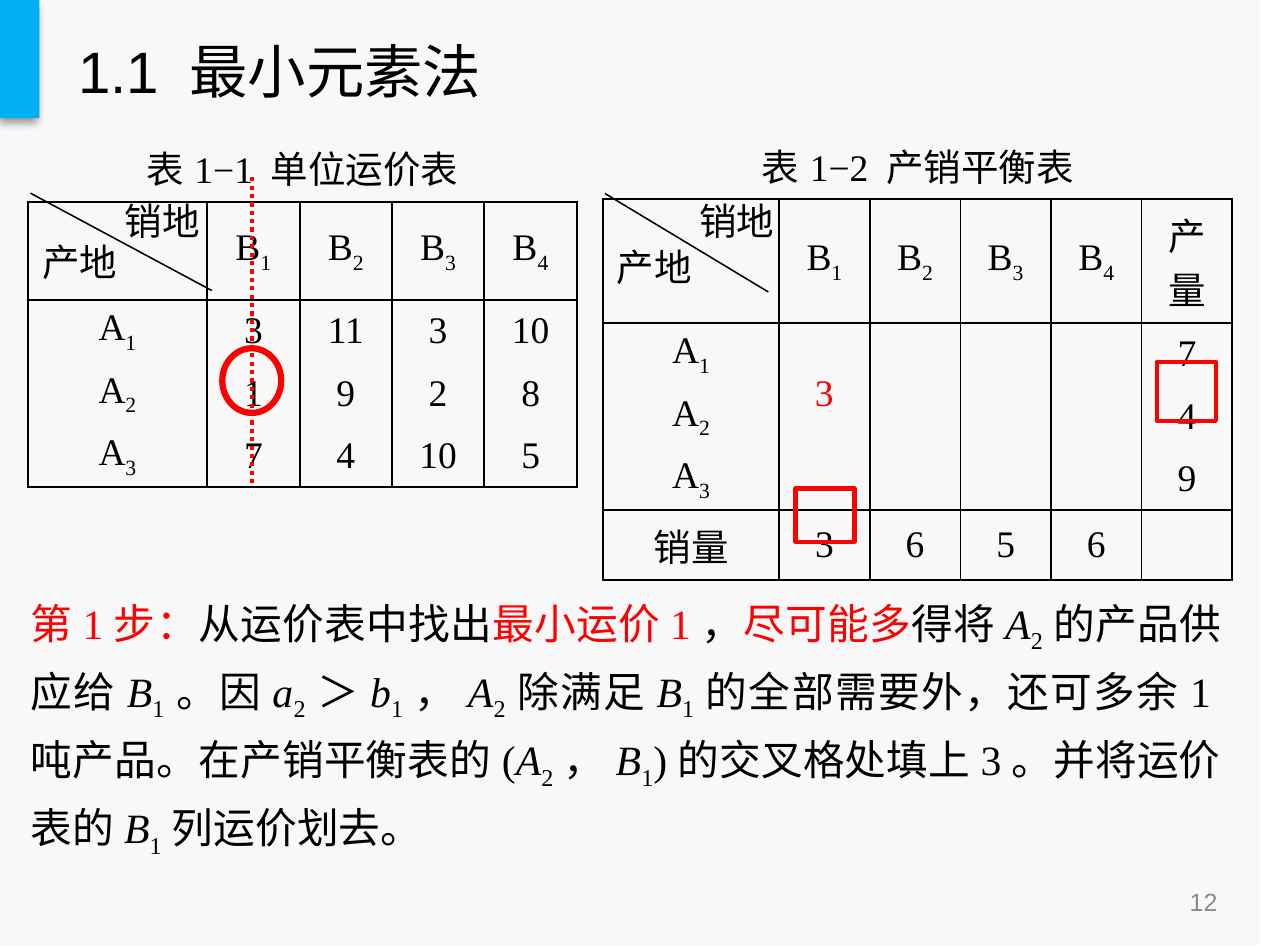

# 1.1 最小元素法
| 表1−2 产销平衡表 |  |  |  |  |  |
| --- | --- | --- | --- | --- | --- |
|  | B1 | B2 | B3 | B4 | 产量 |
| A1 |  |  |  |  | 7 |
| A2 |  |  |  |  | 4 |
| A3 |  |  |  |  | 9 |
| 销量 | 3 | 6 | 5 | 6 |  |
| 表1−1 单位运价表 |  |  |  |  |
| --- | --- | --- | --- | --- |
|  | B1 | B2 | B3 | B4 |
| A1 | 3 | 11 | 3 | 10 |
| A2 | 1 | 9 | 2 | 8 |
| A3 | 7 | 4 | 10 | 5 |
销地
产地
销地
产地

3

第1步：从运价表中找出最小运价1，尽可能多得将A2的产品供应给B1。因a2＞b1，A2除满足B1的全部需要外，还可多余1吨产品。在产销平衡表的(A2，B1)的交叉格处填上3。并将运价表的B1列运价划去。
12